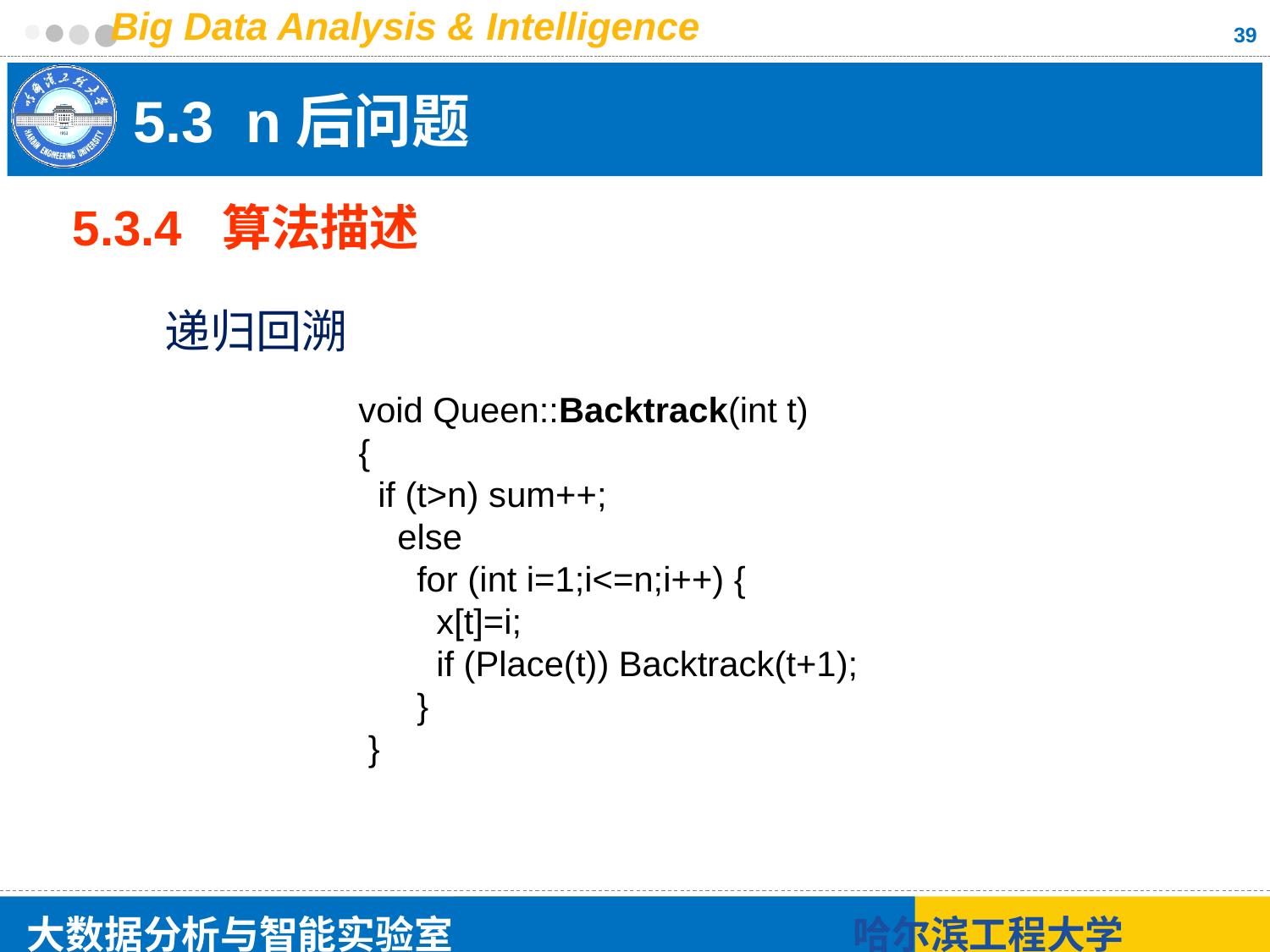

39
# 5.3  n后问题
5.3.4  算法描述
递归回溯
void Queen::Backtrack(int t)
{
  if (t>n) sum++;
    else
      for (int i=1;i<=n;i++) {
        x[t]=i;
        if (Place(t)) Backtrack(t+1);
      }
 }